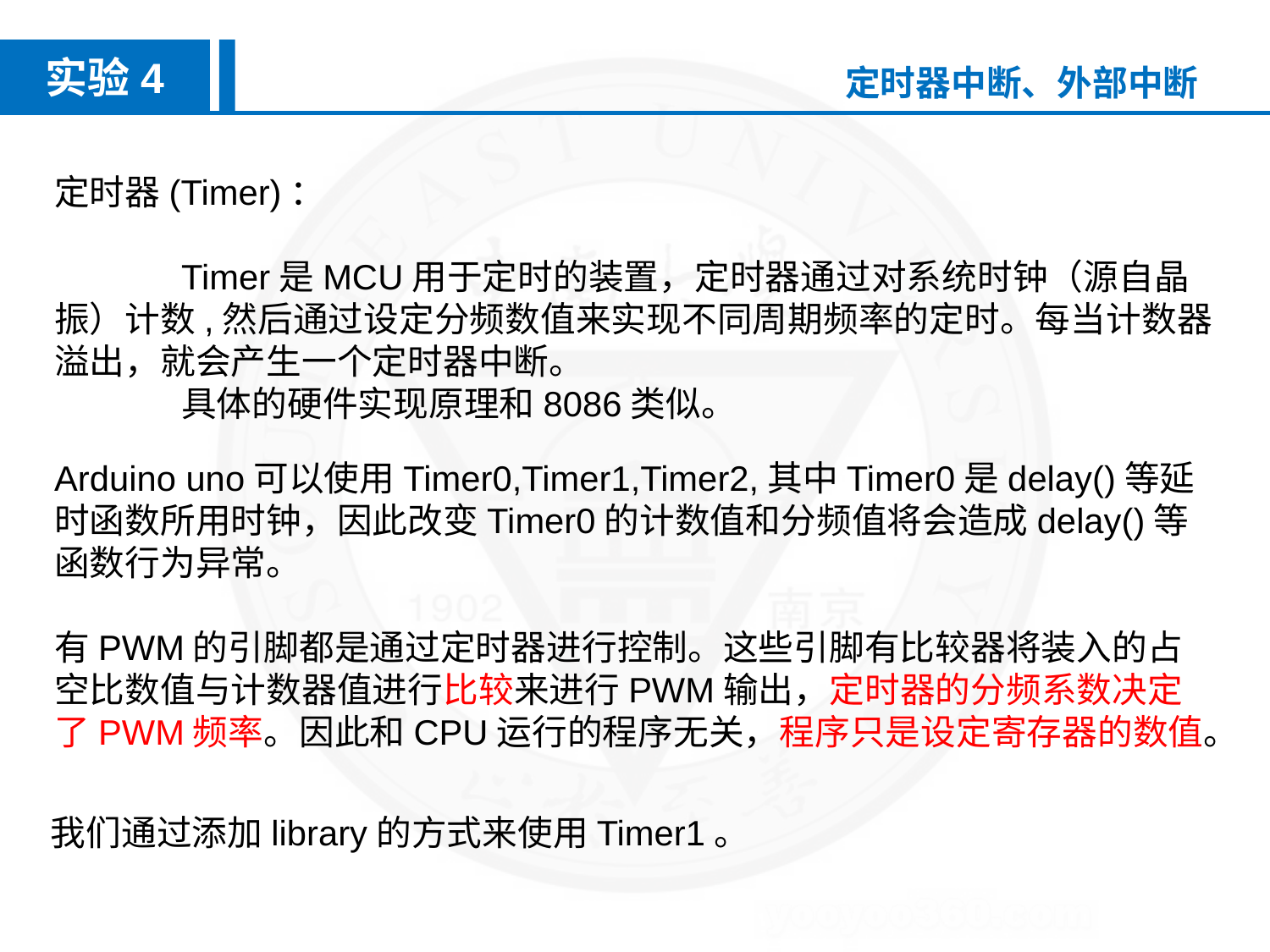

实验4

定时器中断、外部中断
定时器(Timer)：

	Timer是MCU用于定时的装置，定时器通过对系统时钟（源自晶振）计数,然后通过设定分频数值来实现不同周期频率的定时。每当计数器溢出，就会产生一个定时器中断。
	具体的硬件实现原理和8086类似。
Arduino uno可以使用Timer0,Timer1,Timer2,其中Timer0是delay()等延时函数所用时钟，因此改变Timer0的计数值和分频值将会造成delay()等函数行为异常。

有PWM的引脚都是通过定时器进行控制。这些引脚有比较器将装入的占空比数值与计数器值进行比较来进行PWM输出，定时器的分频系数决定了PWM频率。因此和CPU运行的程序无关，程序只是设定寄存器的数值。

我们通过添加library的方式来使用Timer1。